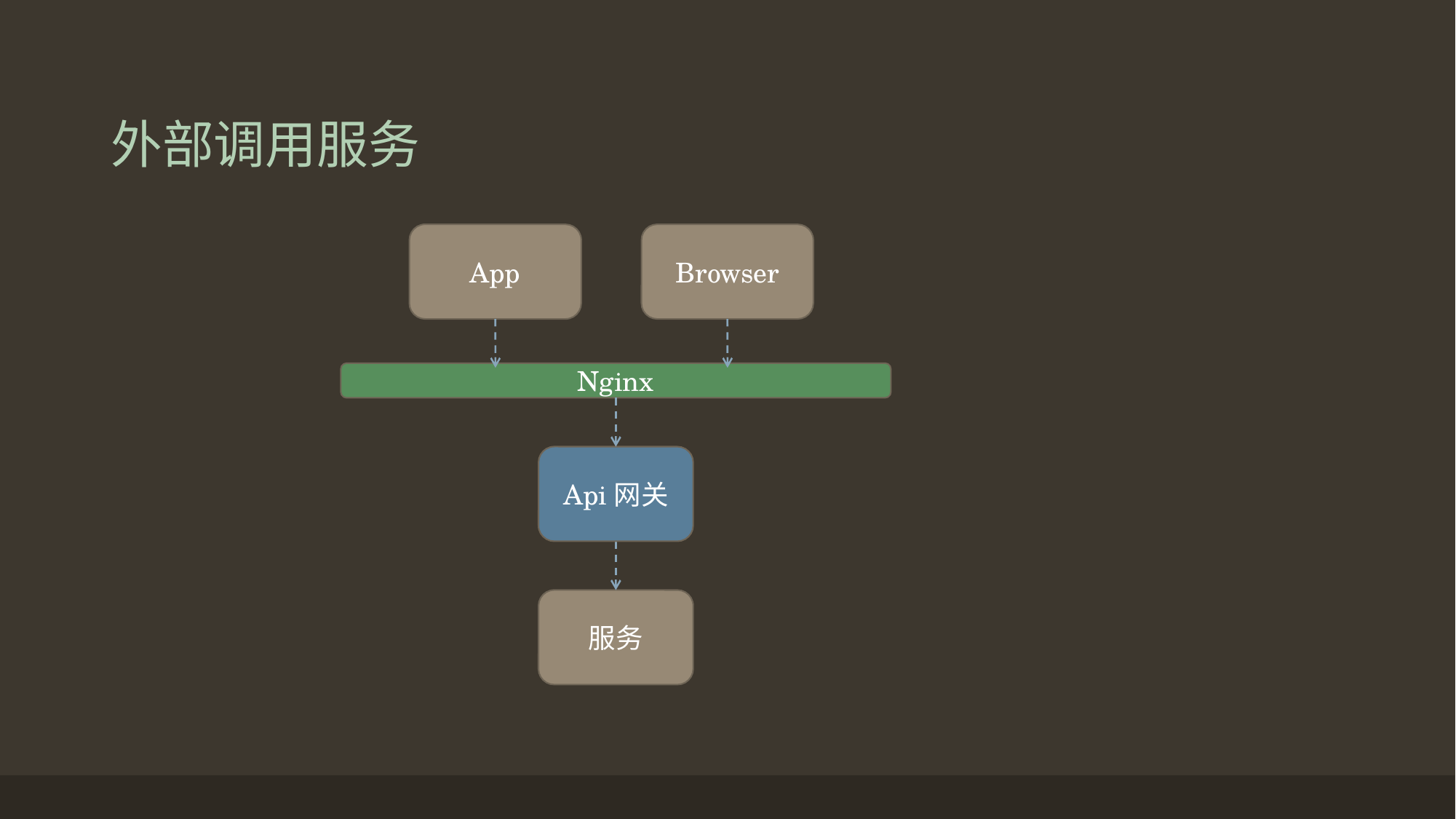

# 外部调用服务
App
Browser
Nginx
Api网关
服务